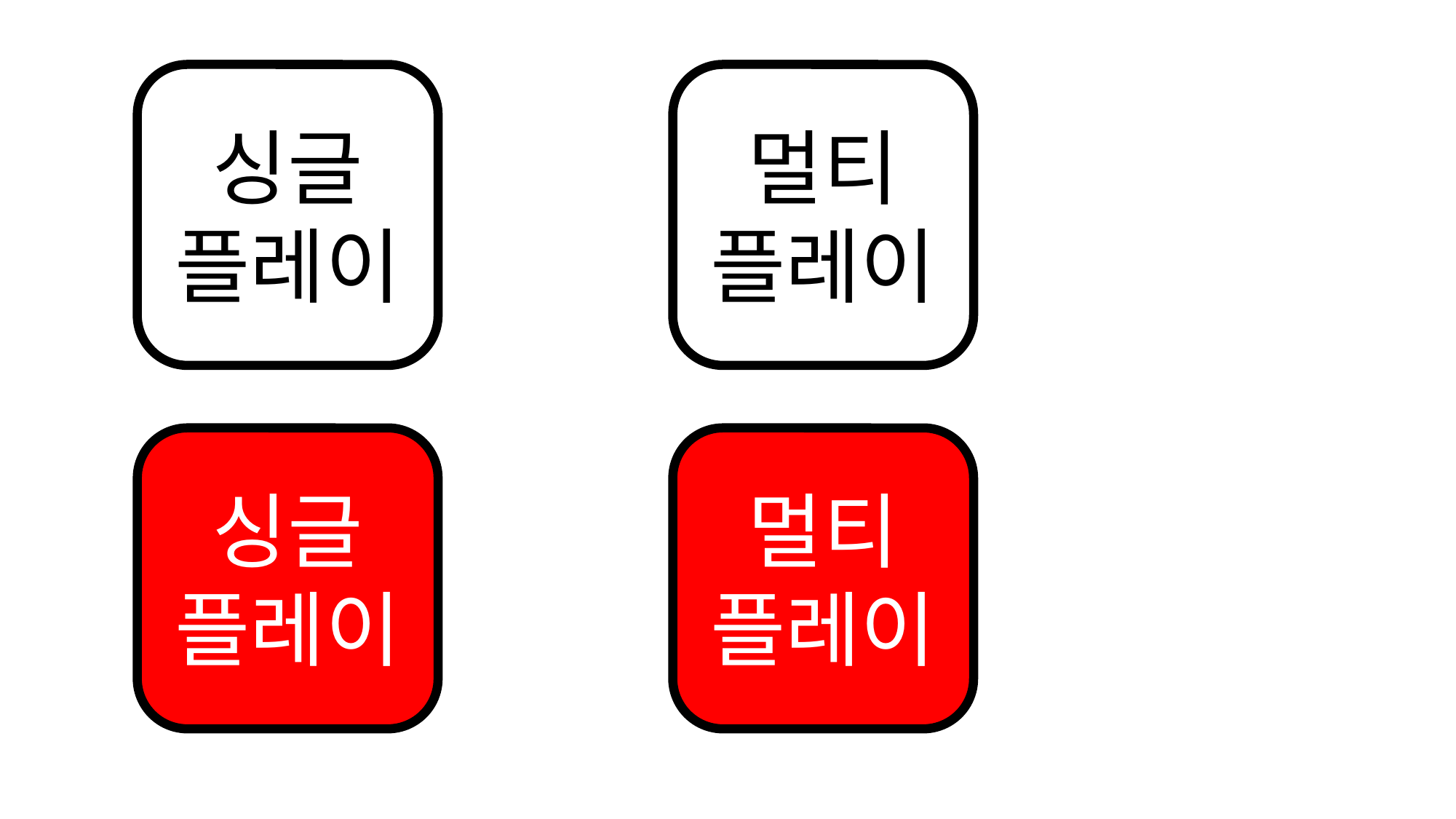

싱글
플레이
멀티
플레이
싱글
플레이
멀티
플레이